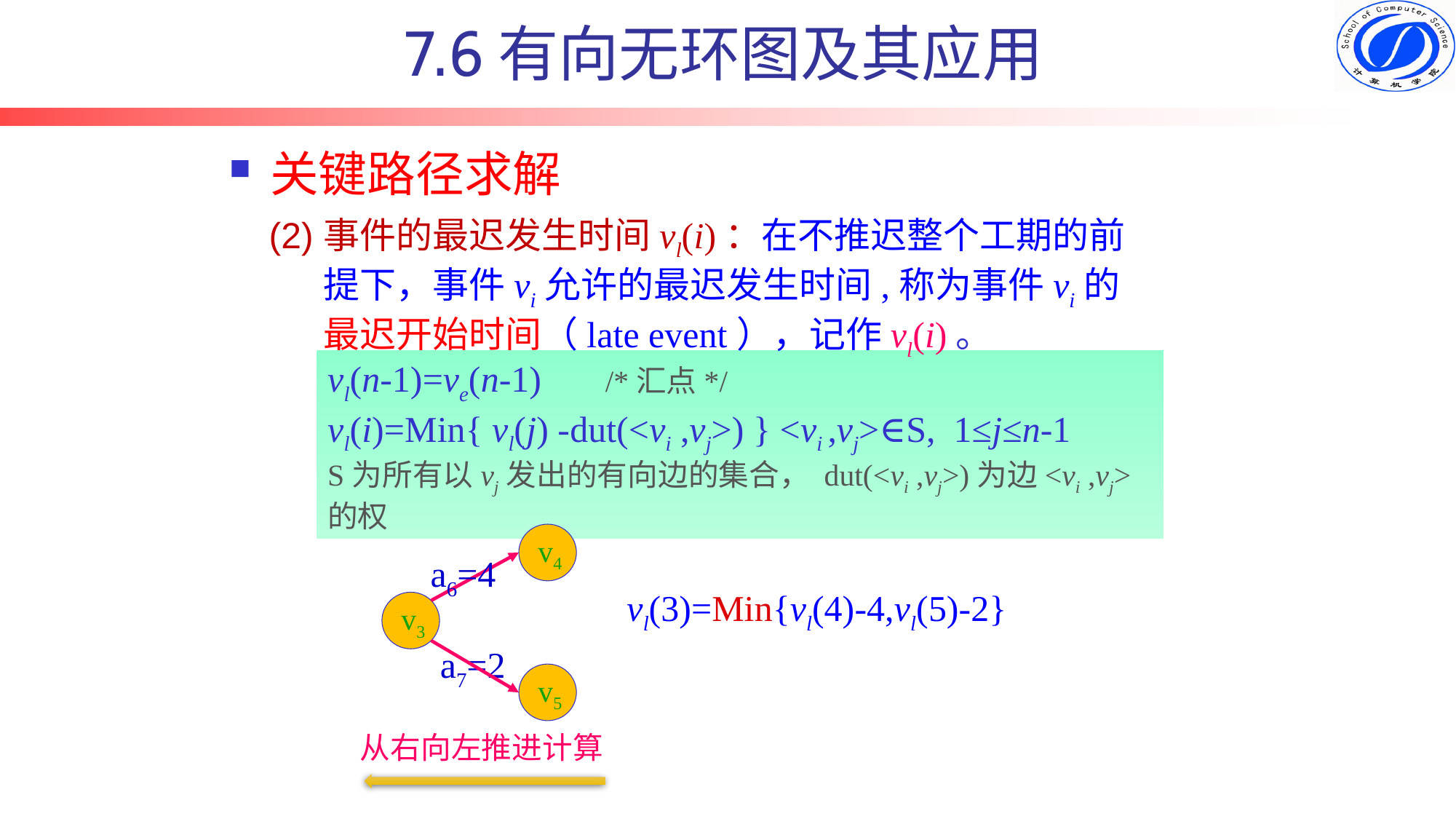

7.6有向无环图及其应用
关键路径求解
事件的最迟发生时间vl(i)：在不推迟整个工期的前提下，事件vi允许的最迟发生时间,称为事件vi的最迟开始时间（late event），记作vl(i)。
vl(n-1)=ve(n-1)       /*汇点*/
vl(i)=Min{ vl(j) -dut(<vi ,vj>) } <vi ,vj>∈S,  1≤j≤n-1
S为所有以vj发出的有向边的集合， dut(<vi ,vj>)为边<vi ,vj>的权
v4
a6=4
v3
a7=2
v5
vl(3)=Min{vl(4)-4,vl(5)-2}
从右向左推进计算